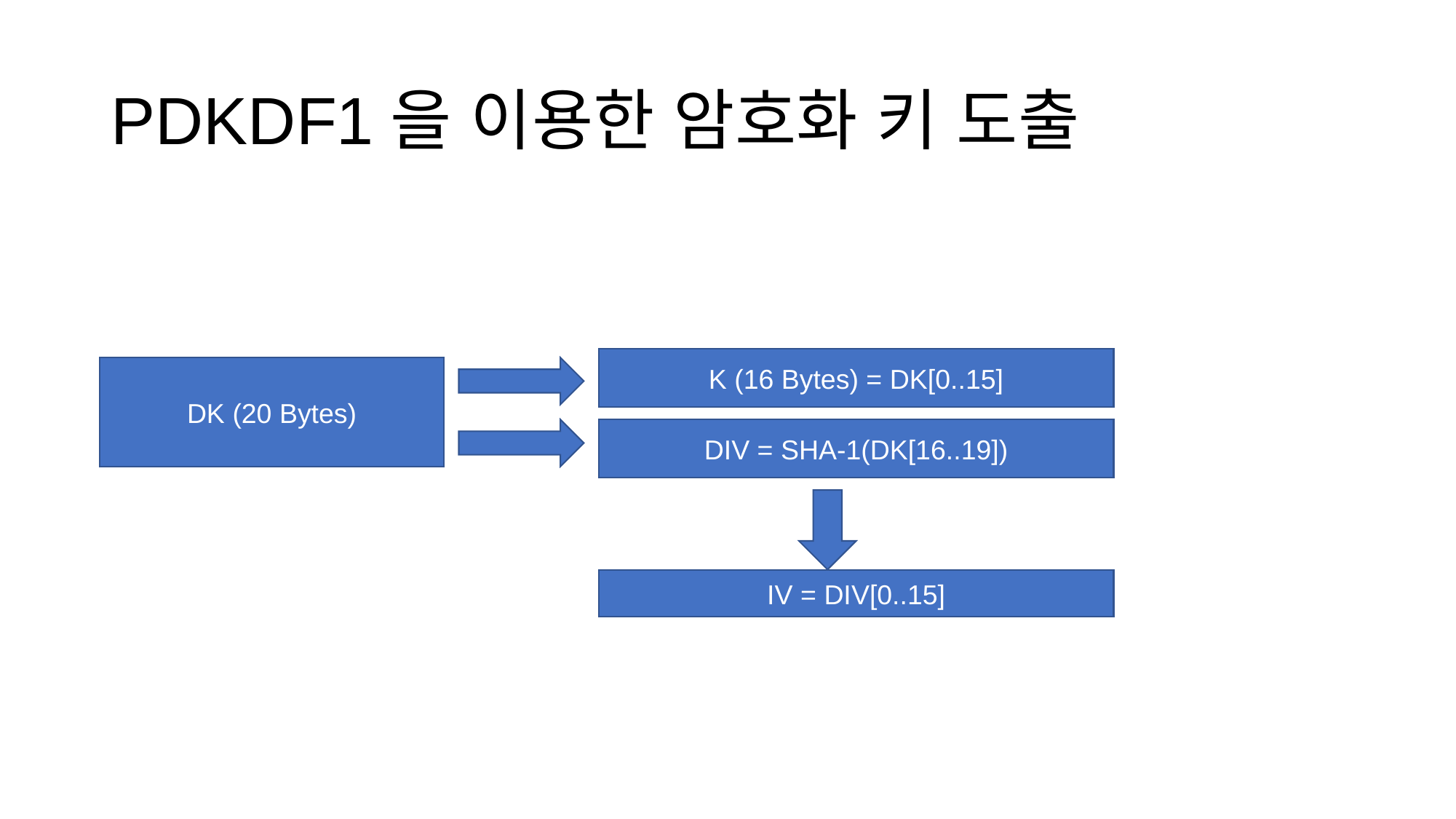

# PDKDF1을 이용한 암호화 키 도출
K (16 Bytes) = DK[0..15]
DK (20 Bytes)

DIV = SHA-1(DK[16..19])

IV = DIV[0..15]